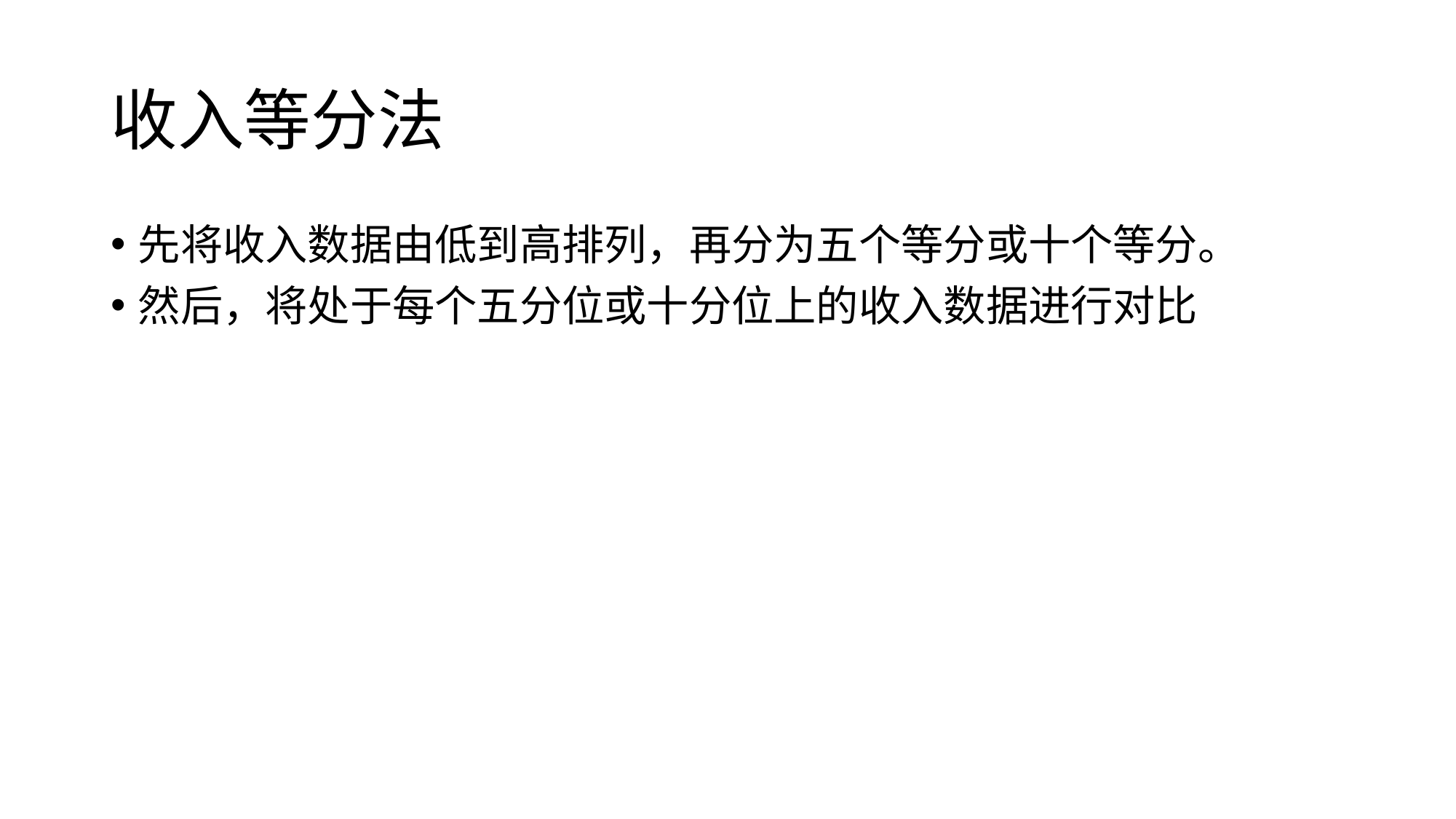

# 收入等分法
先将收入数据由低到高排列，再分为五个等分或十个等分。
然后，将处于每个五分位或十分位上的收入数据进行对比